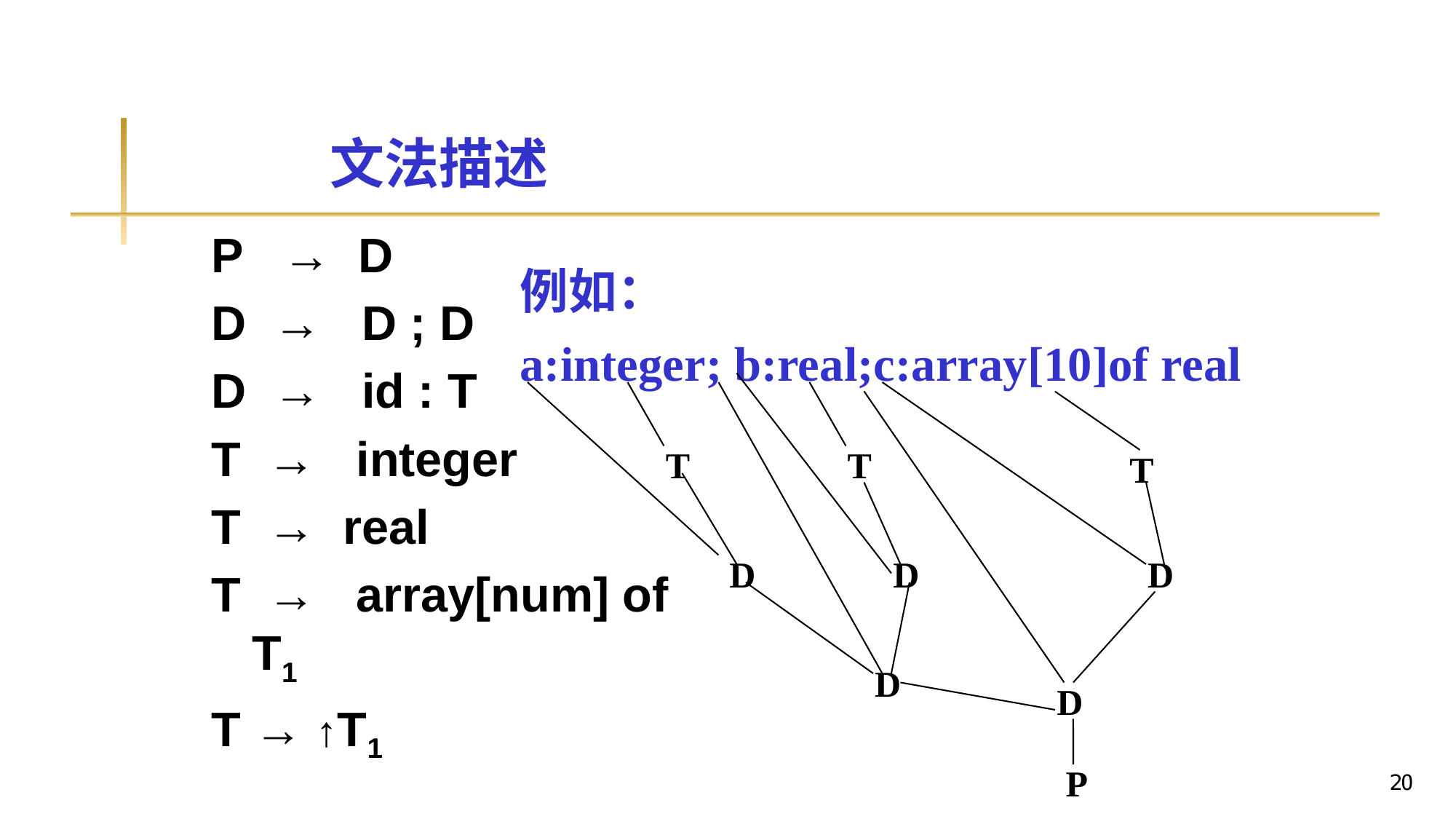

# 文法描述
P   →  D
D  →   D ; D
D  →   id : T
T  →   integer
T  →  real
T  →   array[num] of T1
T → ↑T1
例如：
a:integer; b:real;c:array[10]of real

T

T

T

D
D
D

D
D

P
20